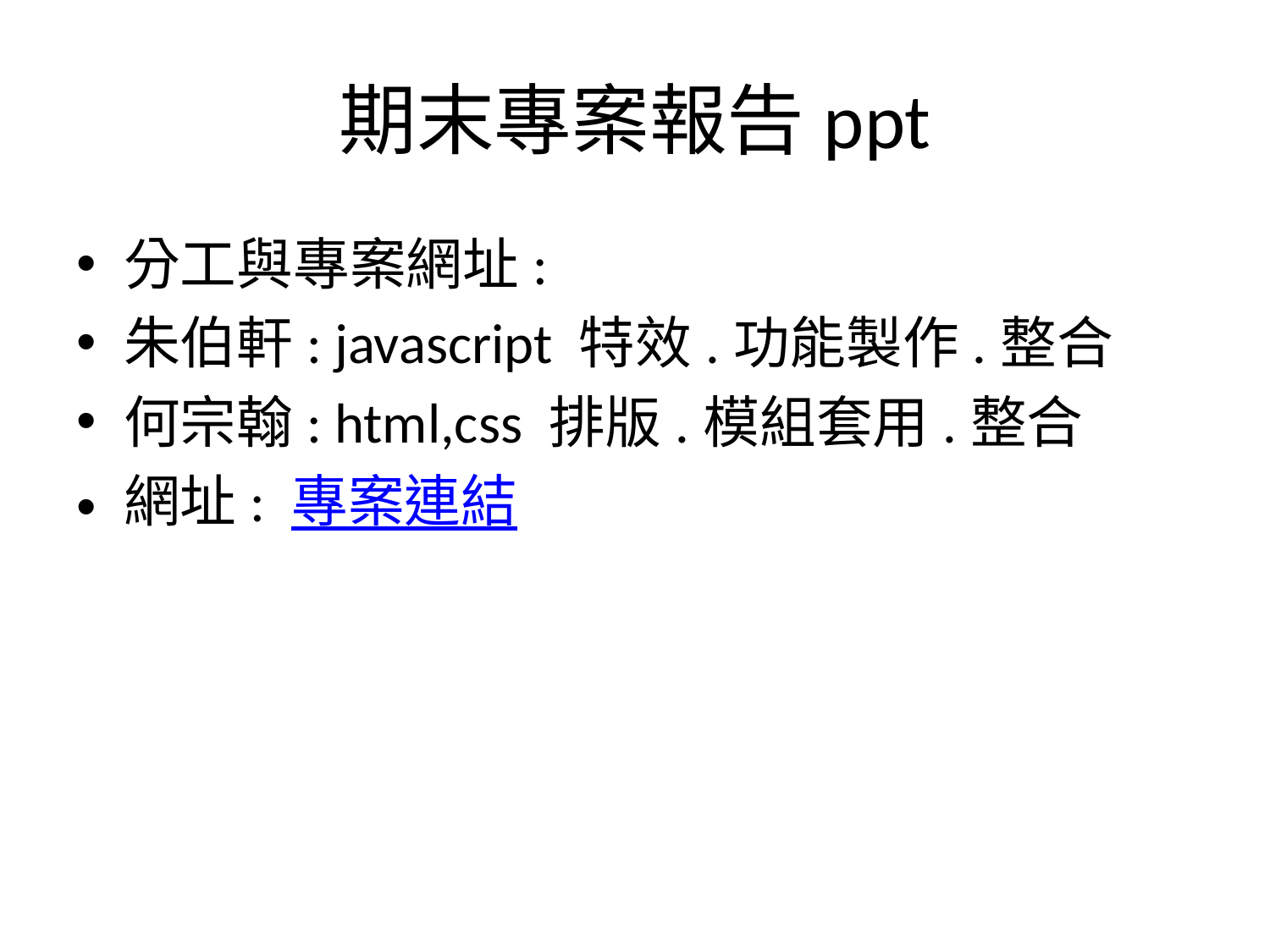

# 期末專案報告ppt
分工與專案網址:
朱伯軒: javascript 特效.功能製作.整合
何宗翰: html,css 排版.模組套用.整合
網址: 專案連結